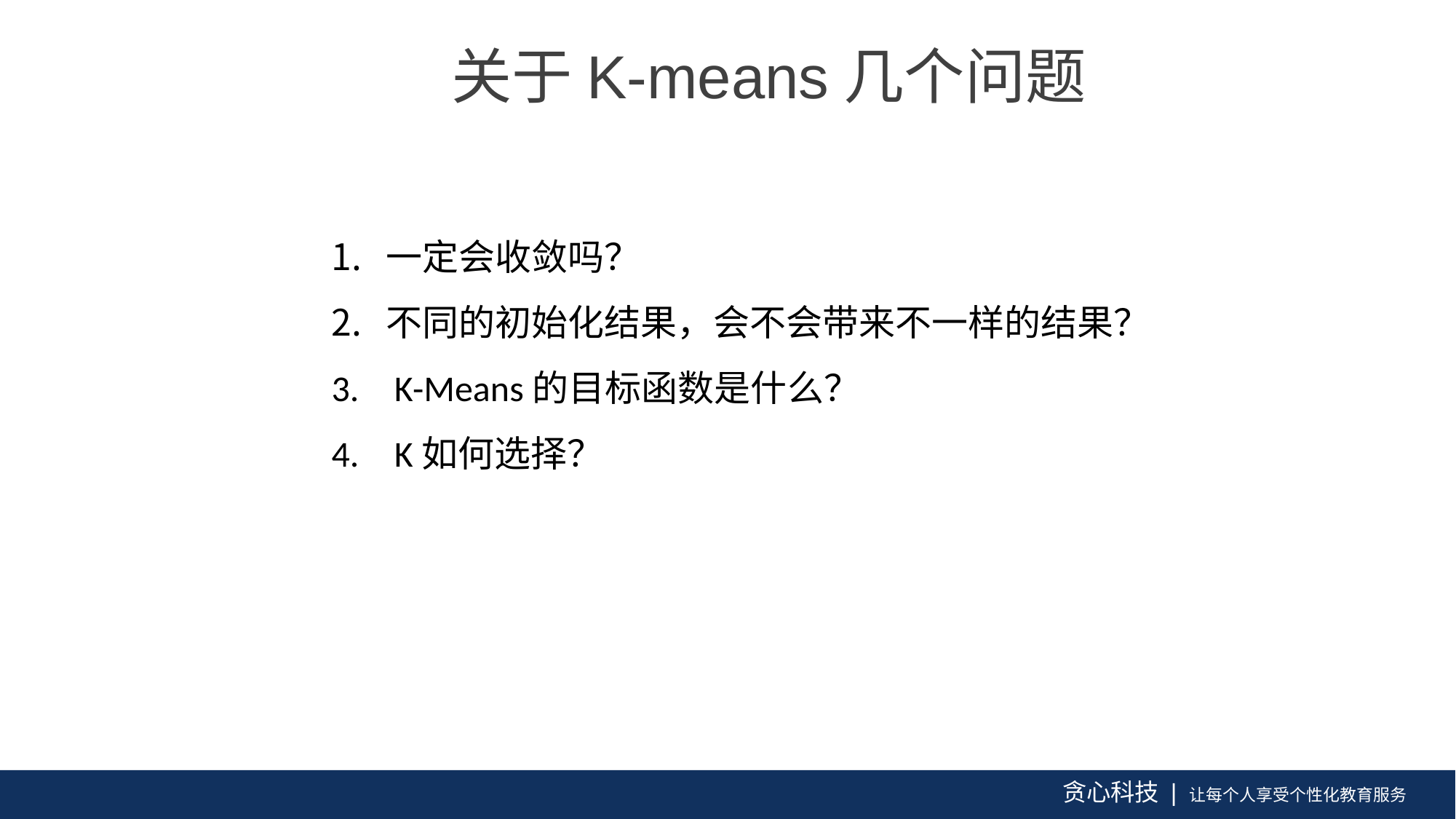

关于K-means几个问题
一定会收敛吗？
不同的初始化结果，会不会带来不一样的结果？
 K-Means的目标函数是什么？
 K如何选择？